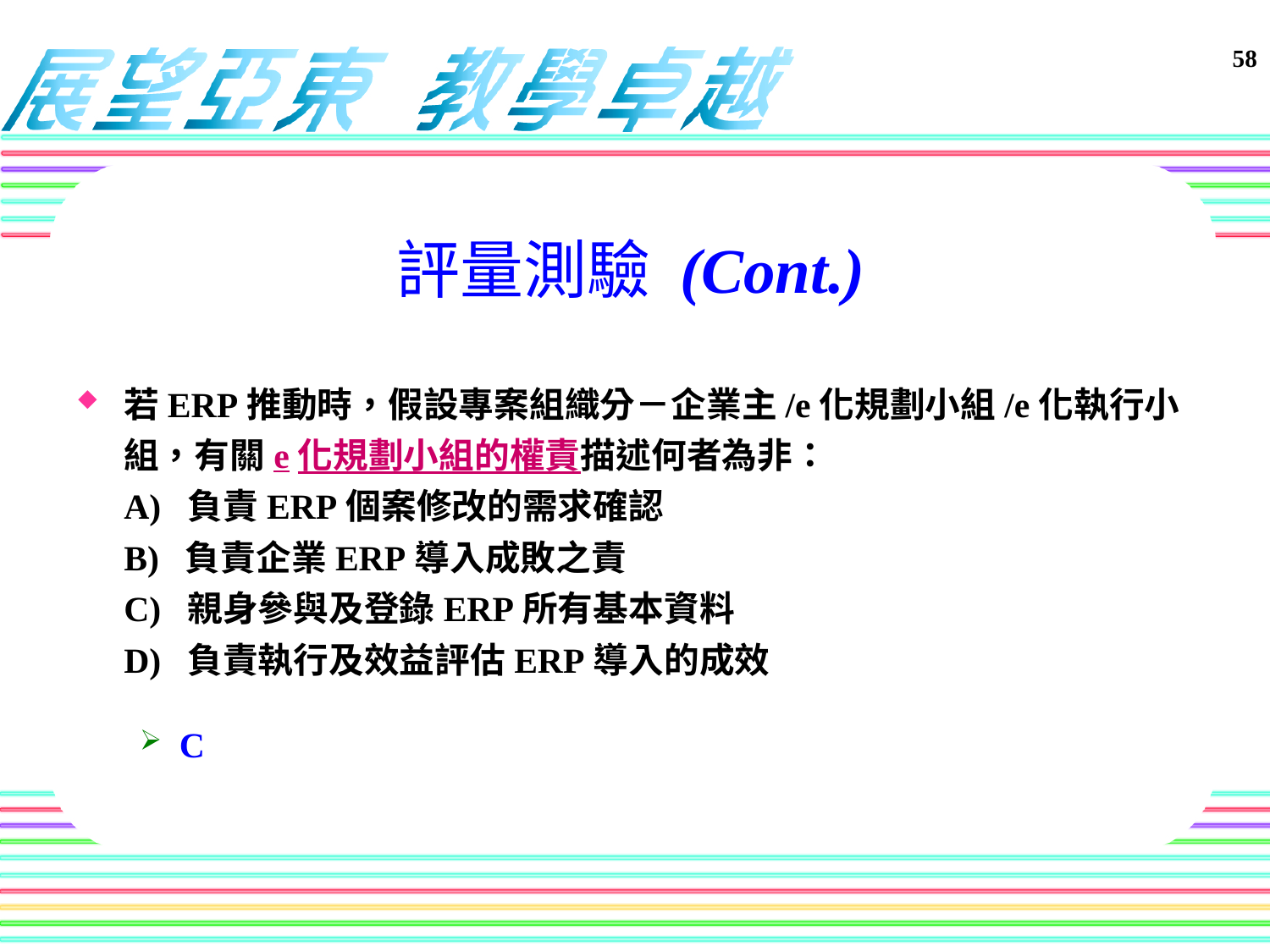

評量測驗 (Cont.)
若ERP推動時，假設專案組織分－企業主/e化規劃小組/e化執行小組，有關e化規劃小組的權責描述何者為非：
A)  負責ERP個案修改的需求確認
B)  負責企業ERP導入成敗之責
C)  親身參與及登錄ERP所有基本資料
D)  負責執行及效益評估ERP導入的成效
C